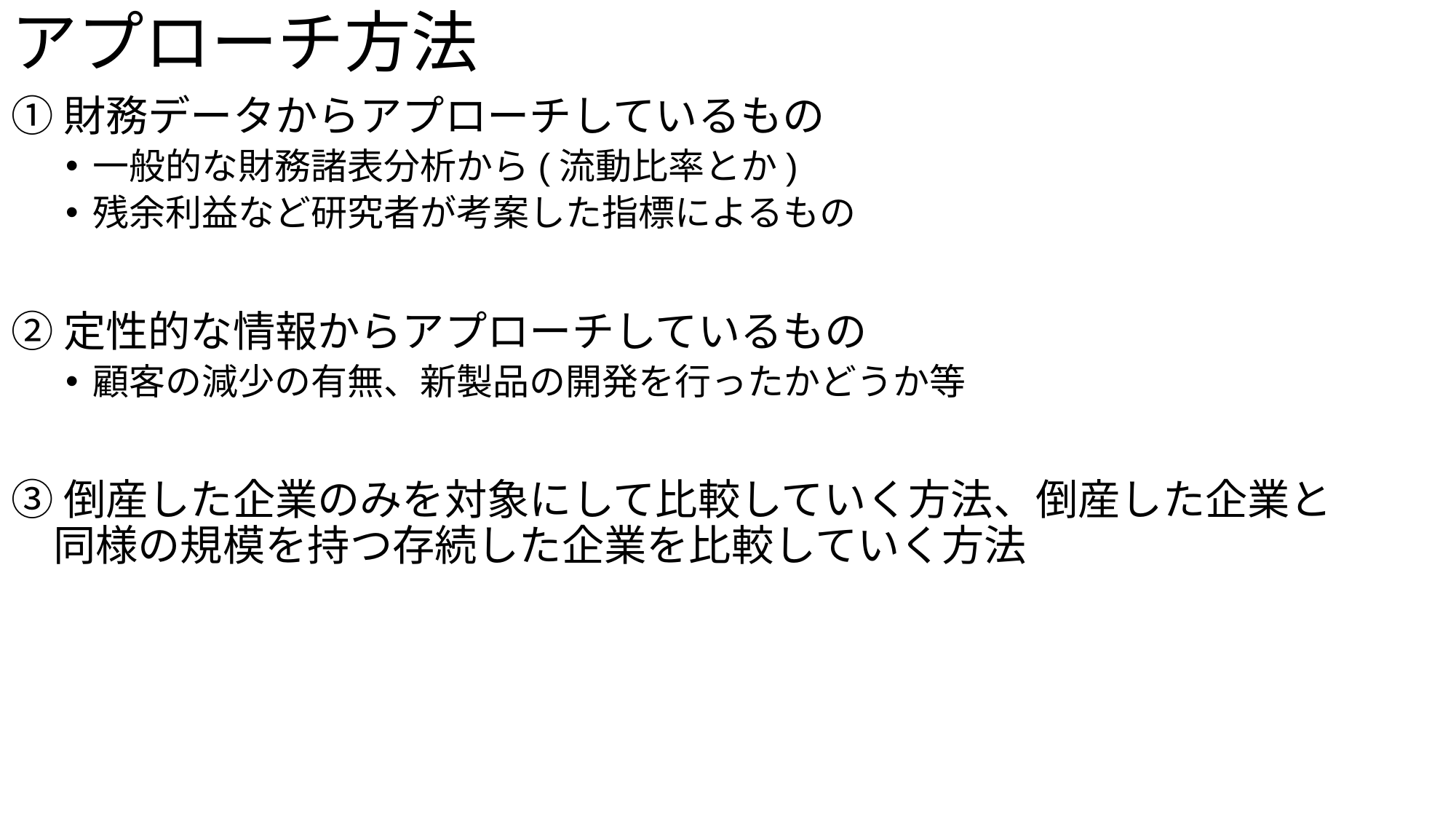

# アプローチ方法
①財務データからアプローチしているもの
一般的な財務諸表分析から(流動比率とか)
残余利益など研究者が考案した指標によるもの

②定性的な情報からアプローチしているもの
顧客の減少の有無、新製品の開発を行ったかどうか等

③倒産した企業のみを対象にして比較していく方法、倒産した企業と
　同様の規模を持つ存続した企業を比較していく方法